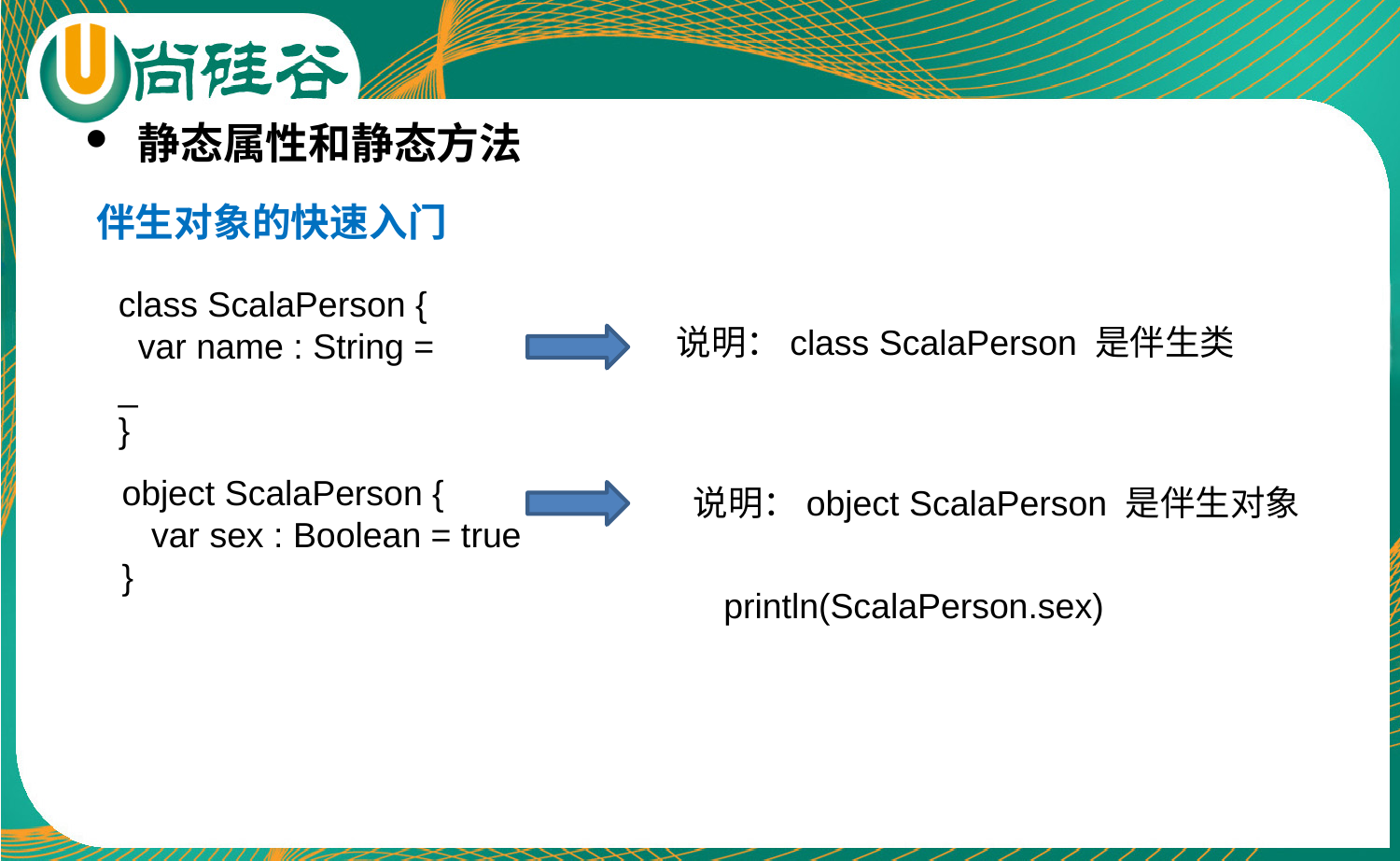

静态属性和静态方法

伴生对象的快速入门

class ScalaPerson {
  var name : String = _
}
说明：class ScalaPerson 是伴生类

object ScalaPerson {
   var sex : Boolean = true
}
说明：object ScalaPerson 是伴生对象

println(ScalaPerson.sex)